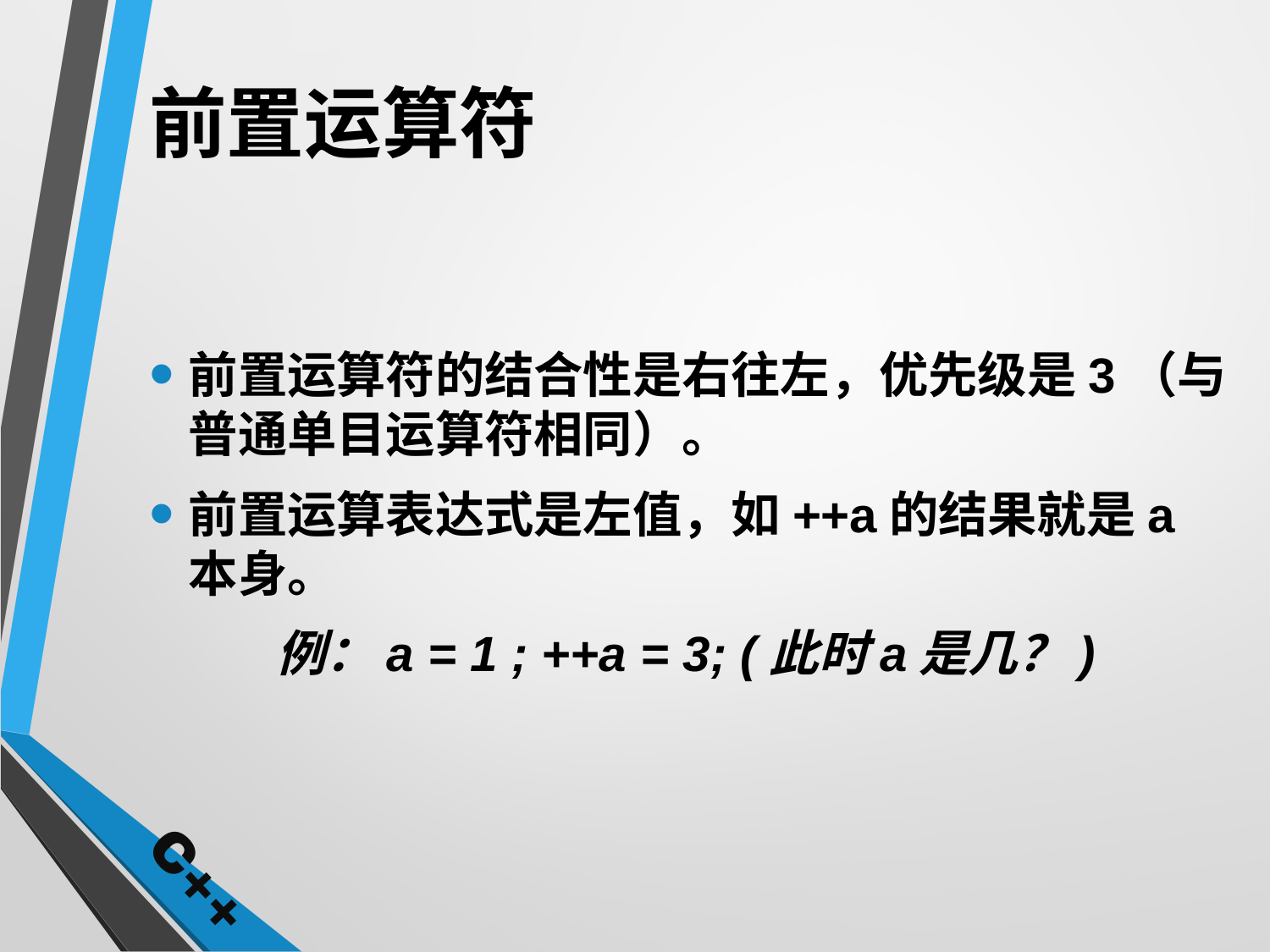

# 前置运算符
前置运算符的结合性是右往左，优先级是3（与普通单目运算符相同）。
前置运算表达式是左值，如++a的结果就是a本身。
	例：a = 1 ; ++a = 3; (此时a是几？)